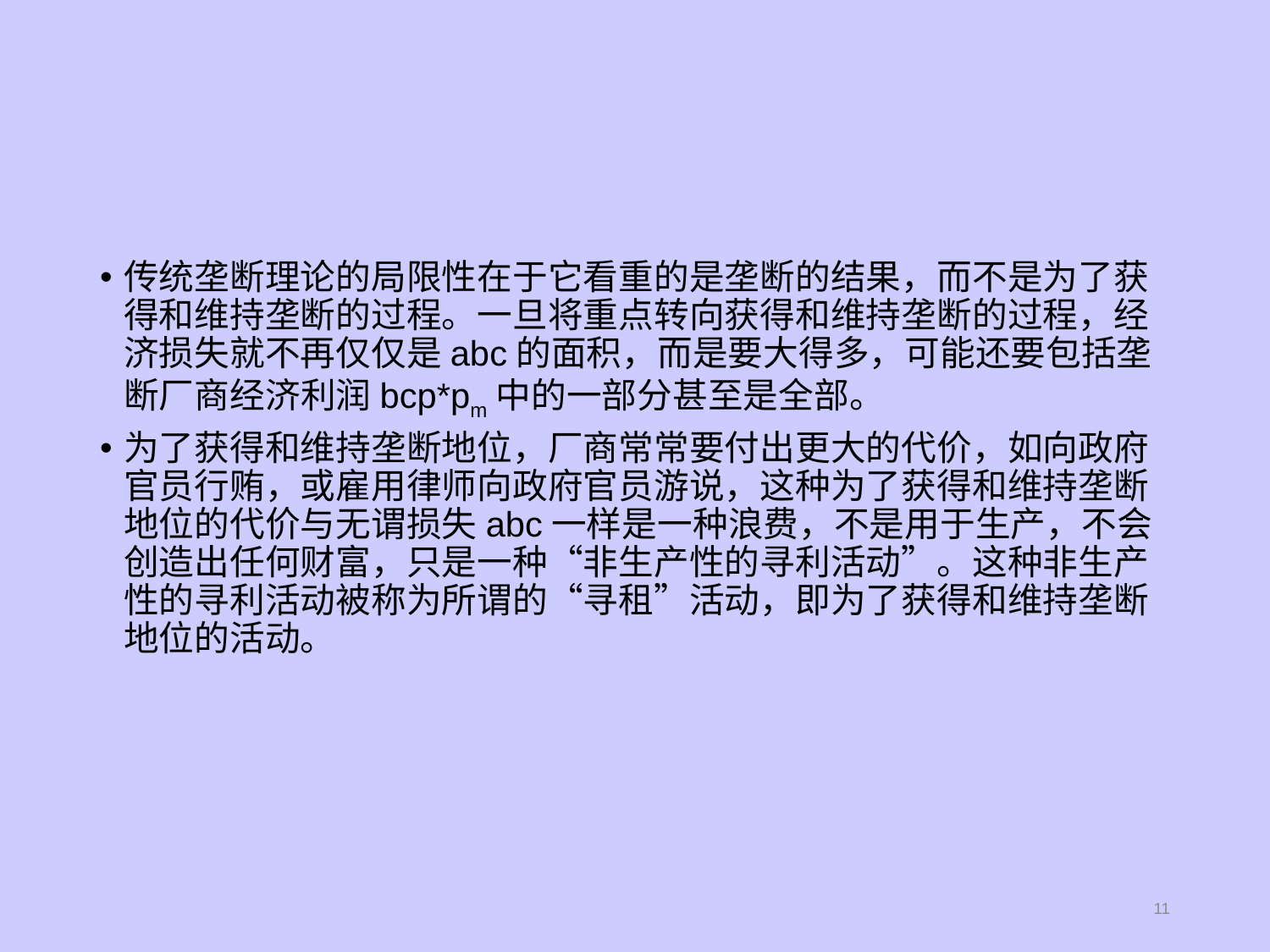

#
传统垄断理论的局限性在于它看重的是垄断的结果，而不是为了获得和维持垄断的过程。一旦将重点转向获得和维持垄断的过程，经济损失就不再仅仅是abc的面积，而是要大得多，可能还要包括垄断厂商经济利润bcp*pm中的一部分甚至是全部。
为了获得和维持垄断地位，厂商常常要付出更大的代价，如向政府官员行贿，或雇用律师向政府官员游说，这种为了获得和维持垄断地位的代价与无谓损失abc一样是一种浪费，不是用于生产，不会创造出任何财富，只是一种“非生产性的寻利活动”。这种非生产性的寻利活动被称为所谓的“寻租”活动，即为了获得和维持垄断地位的活动。
11